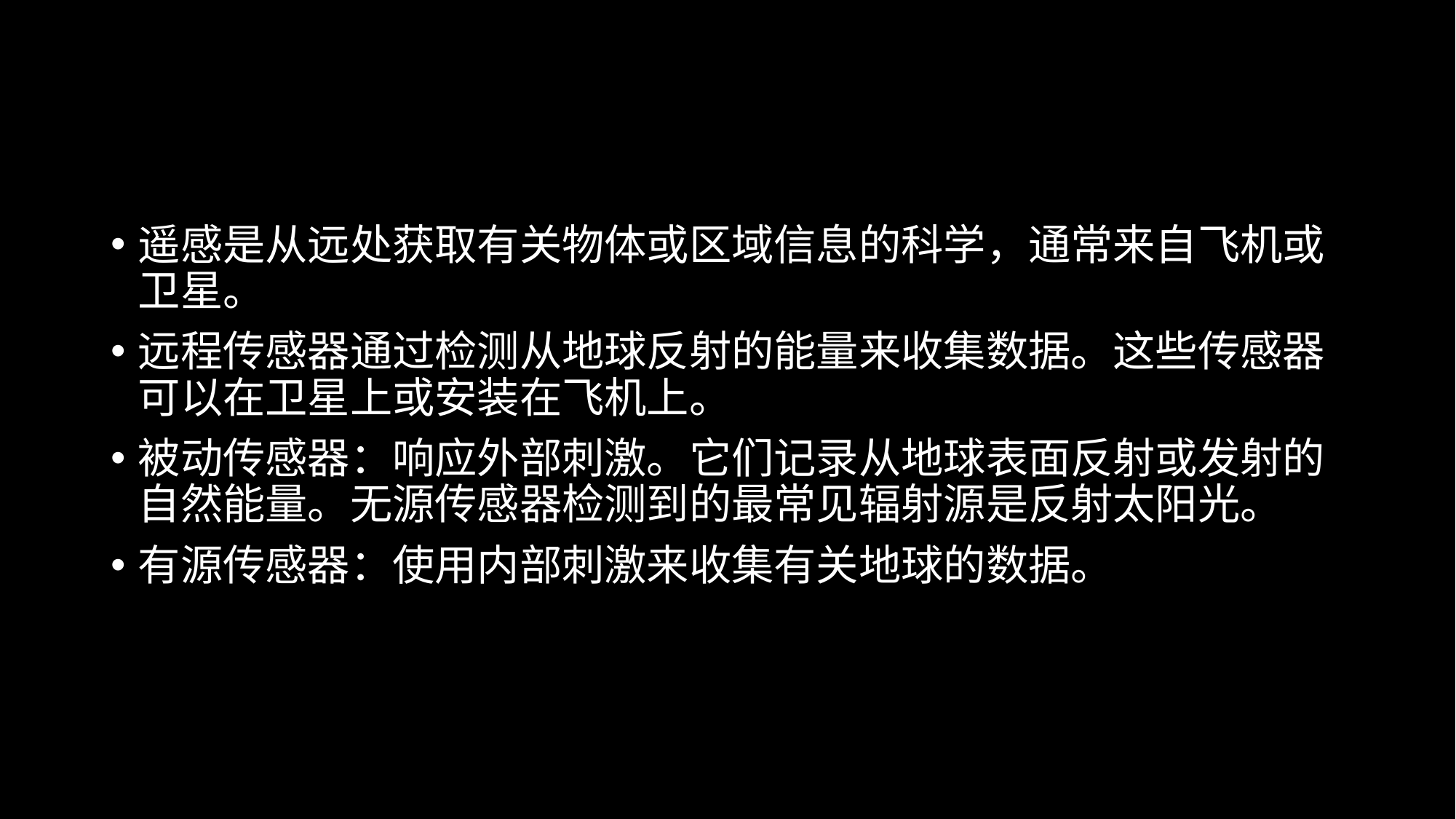

#
遥感是从远处获取有关物体或区域信息的科学，通常来自飞机或卫星。
远程传感器通过检测从地球反射的能量来收集数据。这些传感器可以在卫星上或安装在飞机上。
被动传感器：响应外部刺激。它们记录从地球表面反射或发射的自然能量。无源传感器检测到的最常见辐射源是反射太阳光。
有源传感器：使用内部刺激来收集有关地球的数据。